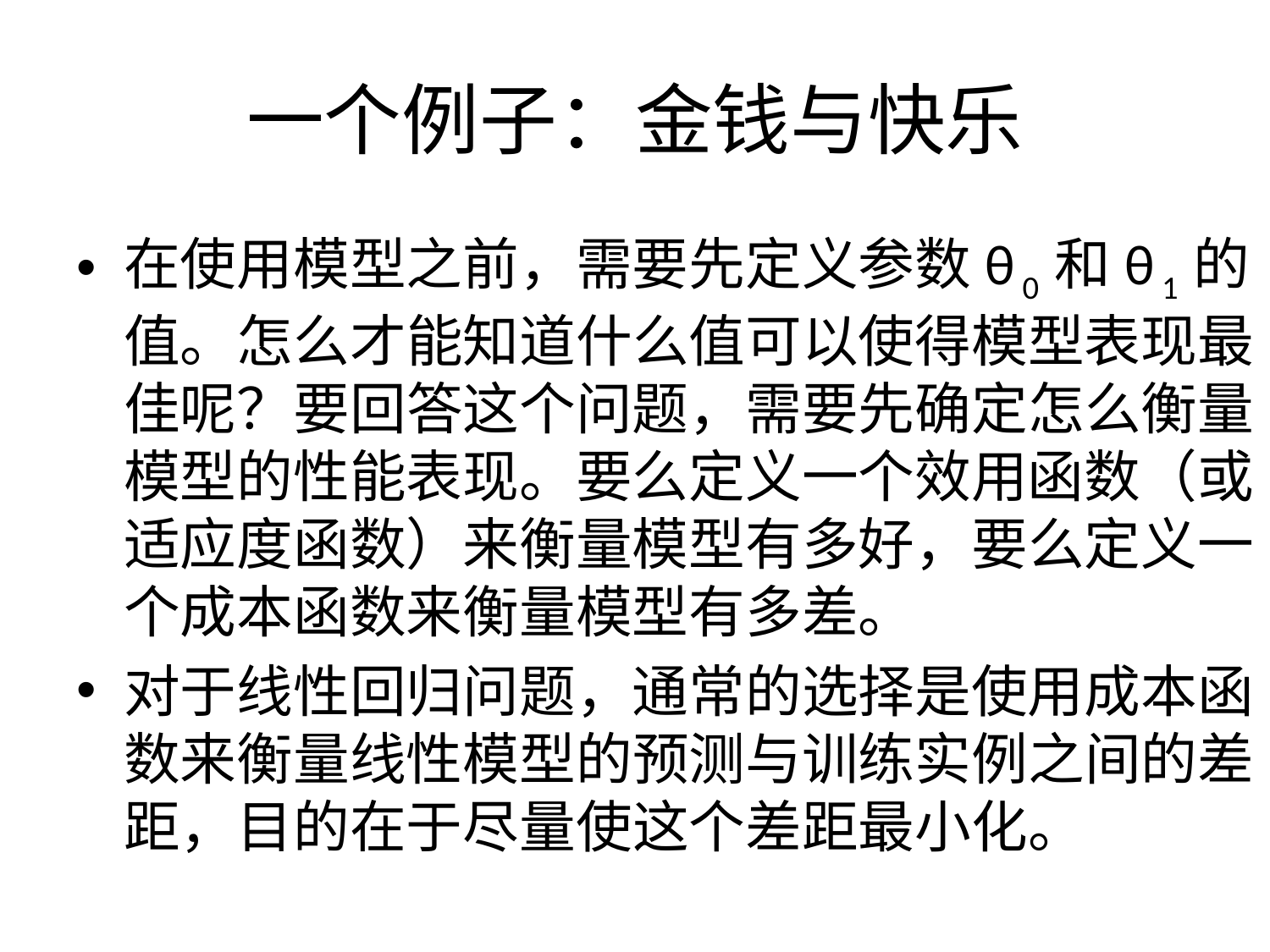

# 一个例子：金钱与快乐
在使用模型之前，需要先定义参数θ 0 和θ 1 的值。怎么才能知道什么值可以使得模型表现最佳呢？要回答这个问题，需要先确定怎么衡量模型的性能表现。要么定义一个效用函数（或适应度函数）来衡量模型有多好，要么定义一个成本函数来衡量模型有多差。
对于线性回归问题，通常的选择是使用成本函数来衡量线性模型的预测与训练实例之间的差距，目的在于尽量使这个差距最小化。